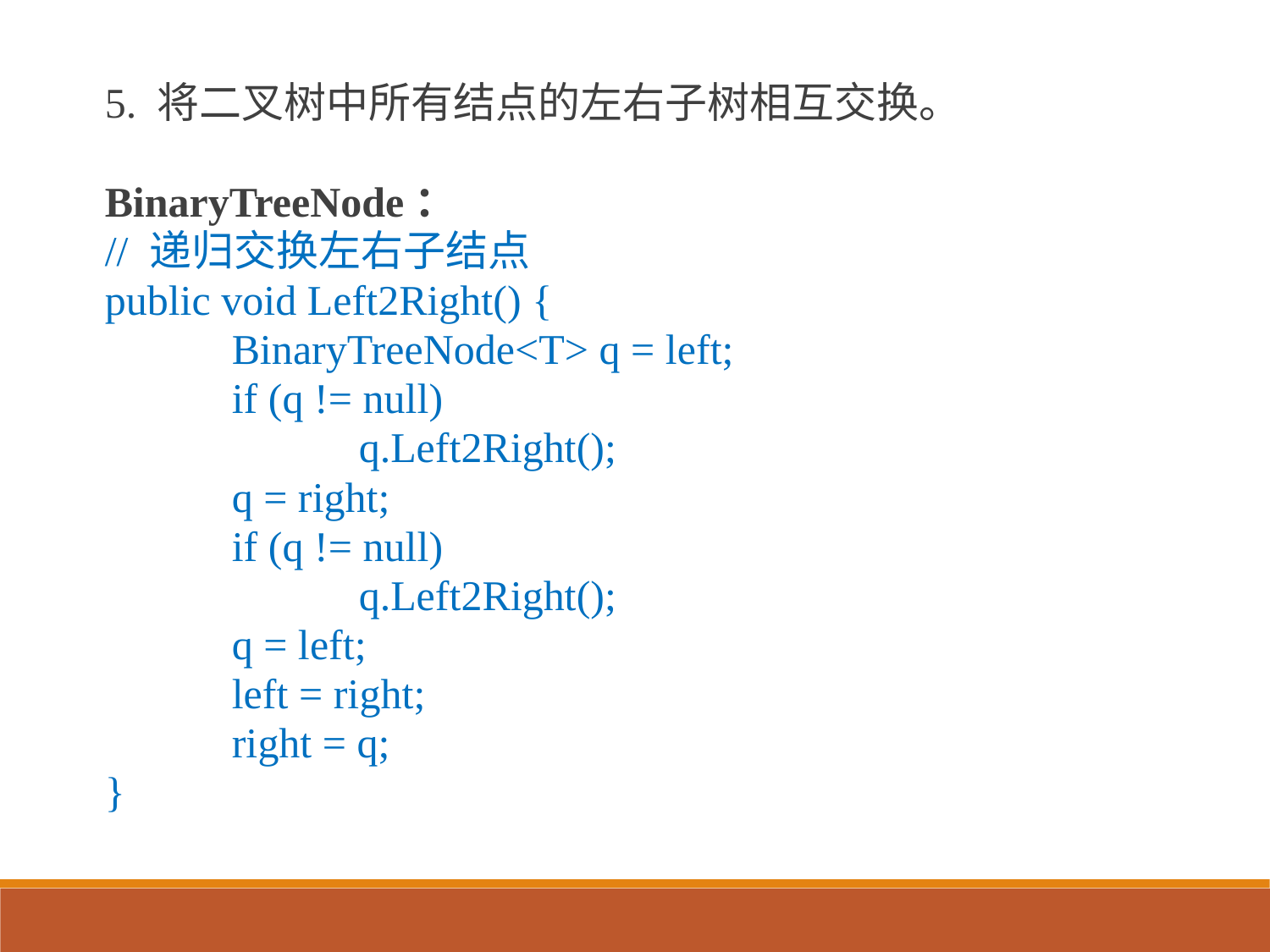

5. 将二叉树中所有结点的左右子树相互交换。

BinaryTreeNode：
// 递归交换左右子结点
public void Left2Right() {
	BinaryTreeNode<T> q = left;
	if (q != null)
		q.Left2Right();
	q = right;
	if (q != null)
		q.Left2Right();
	q = left;
	left = right;
	right = q;
}